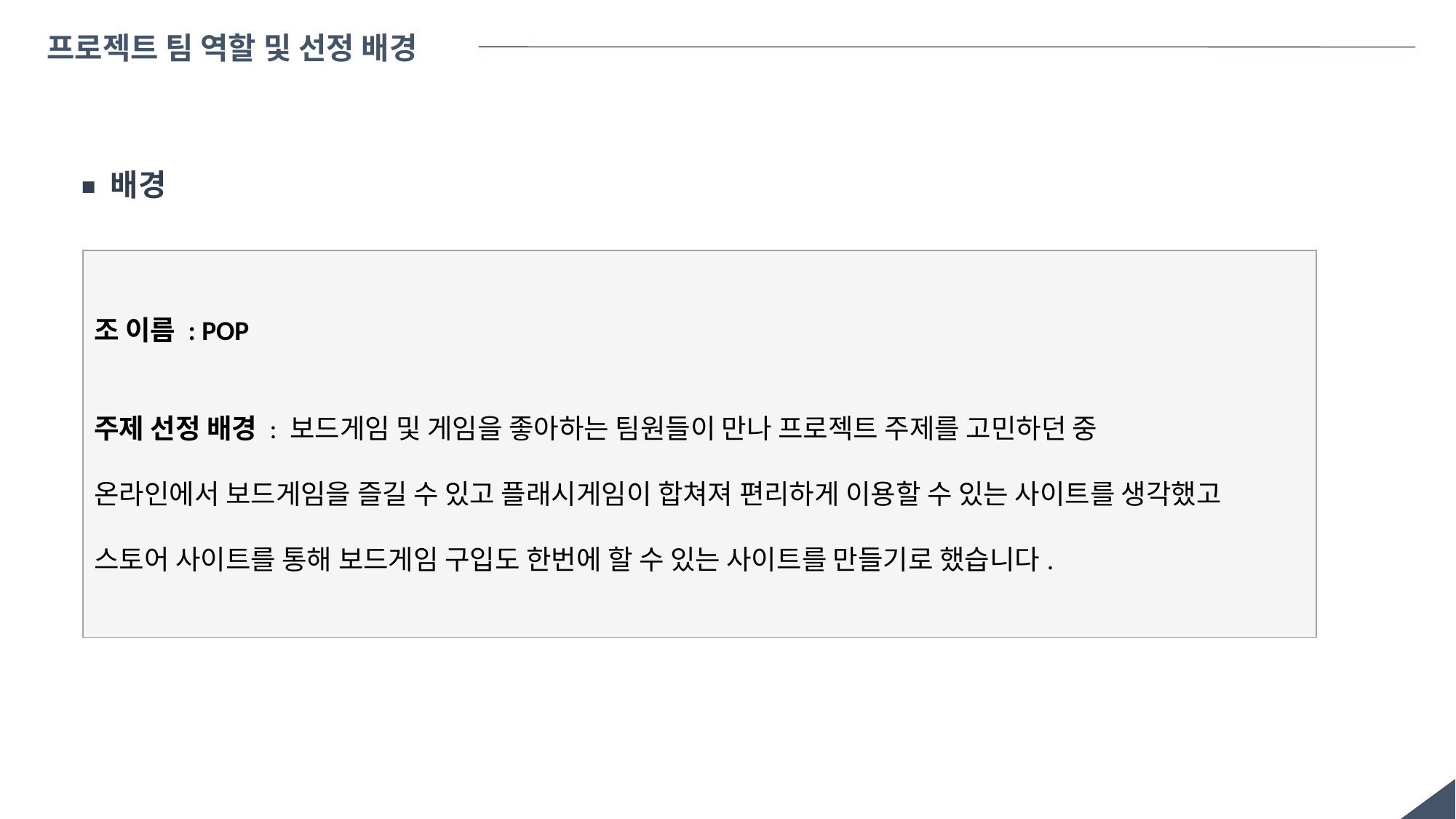

프로젝트 팀 역할 및 선정 배경
◾ 배경

조 이름 : POP

주제 선정 배경 : 보드게임 및 게임을 좋아하는 팀원들이 만나 프로젝트 주제를 고민하던 중
온라인에서 보드게임을 즐길 수 있고 플래시게임이 합쳐져 편리하게 이용할 수 있는 사이트를 생각했고  스토어 사이트를 통해 보드게임 구입도 한번에 할 수 있는 사이트를 만들기로 했습니다.